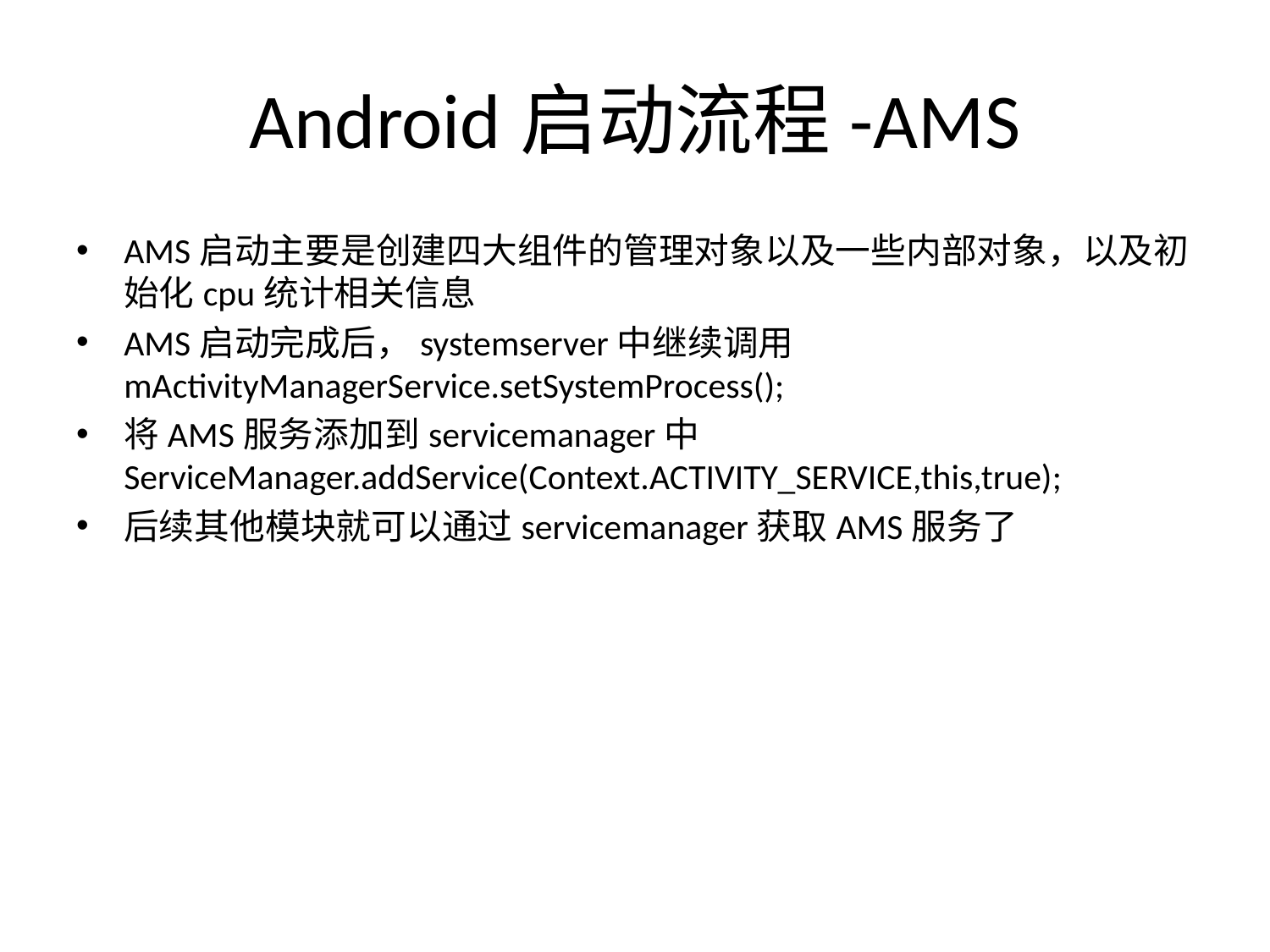

# Android启动流程-AMS
AMS启动主要是创建四大组件的管理对象以及一些内部对象，以及初始化cpu统计相关信息
AMS启动完成后，systemserver中继续调用mActivityManagerService.setSystemProcess();
将AMS服务添加到servicemanager中ServiceManager.addService(Context.ACTIVITY_SERVICE,this,true);
后续其他模块就可以通过servicemanager获取AMS服务了